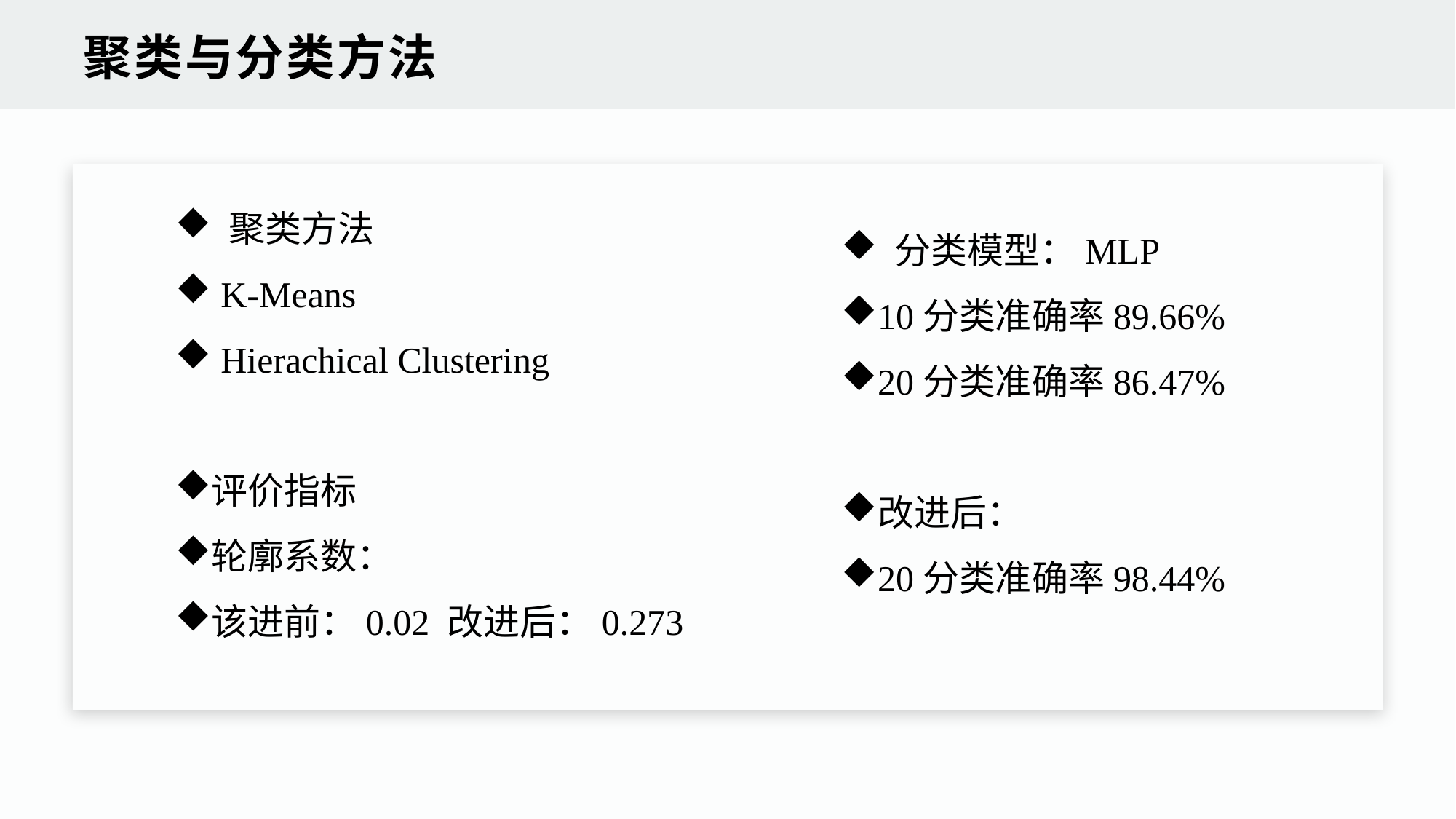

聚类与分类方法

 聚类方法
 K-Means
 Hierachical Clustering

评价指标
轮廓系数：
该进前：0.02 改进后：0.273
 分类模型：MLP
10分类准确率89.66%
20分类准确率86.47%

改进后：
20分类准确率98.44%